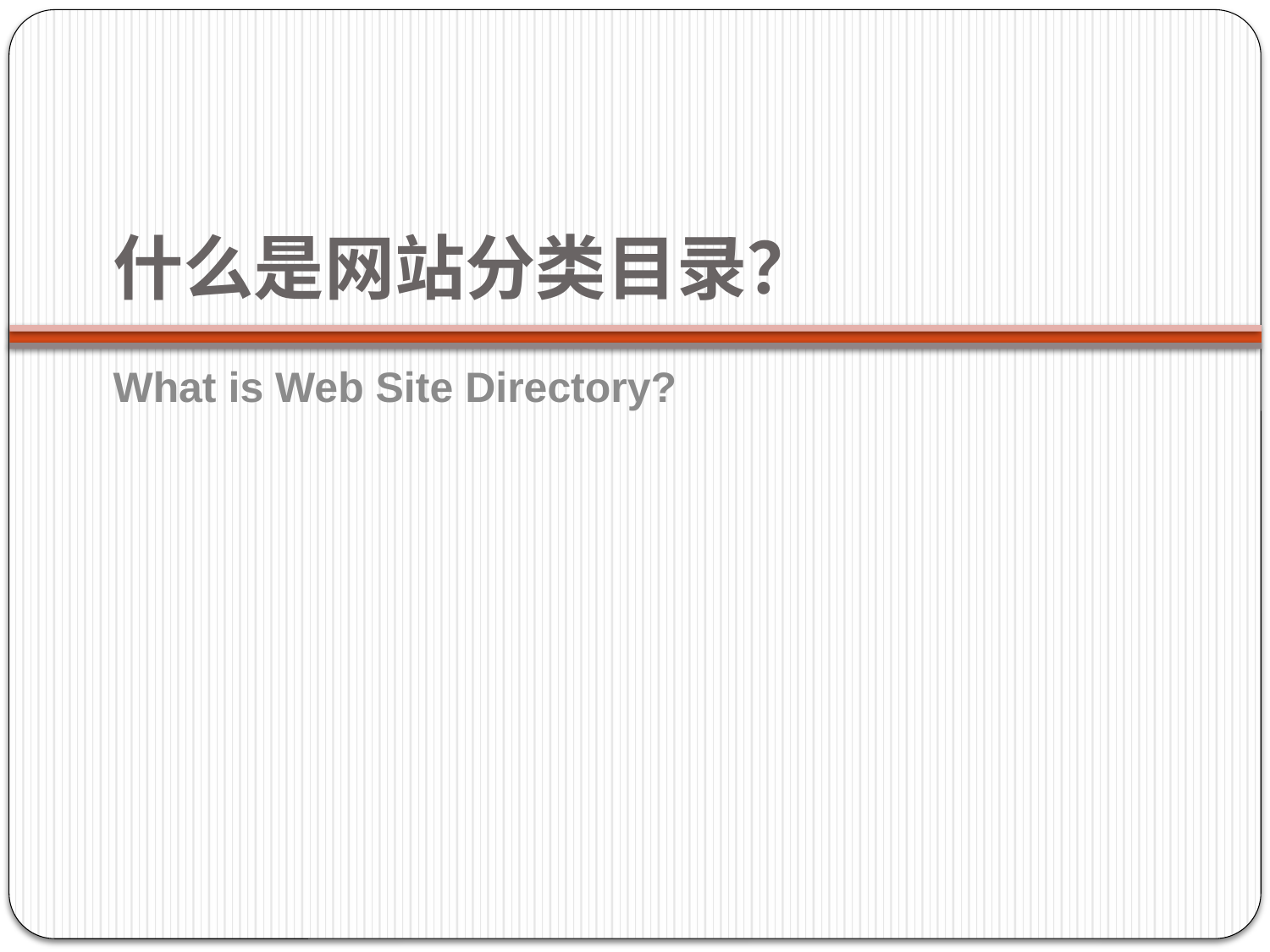

# 什么是网站分类目录？
What is Web Site Directory?